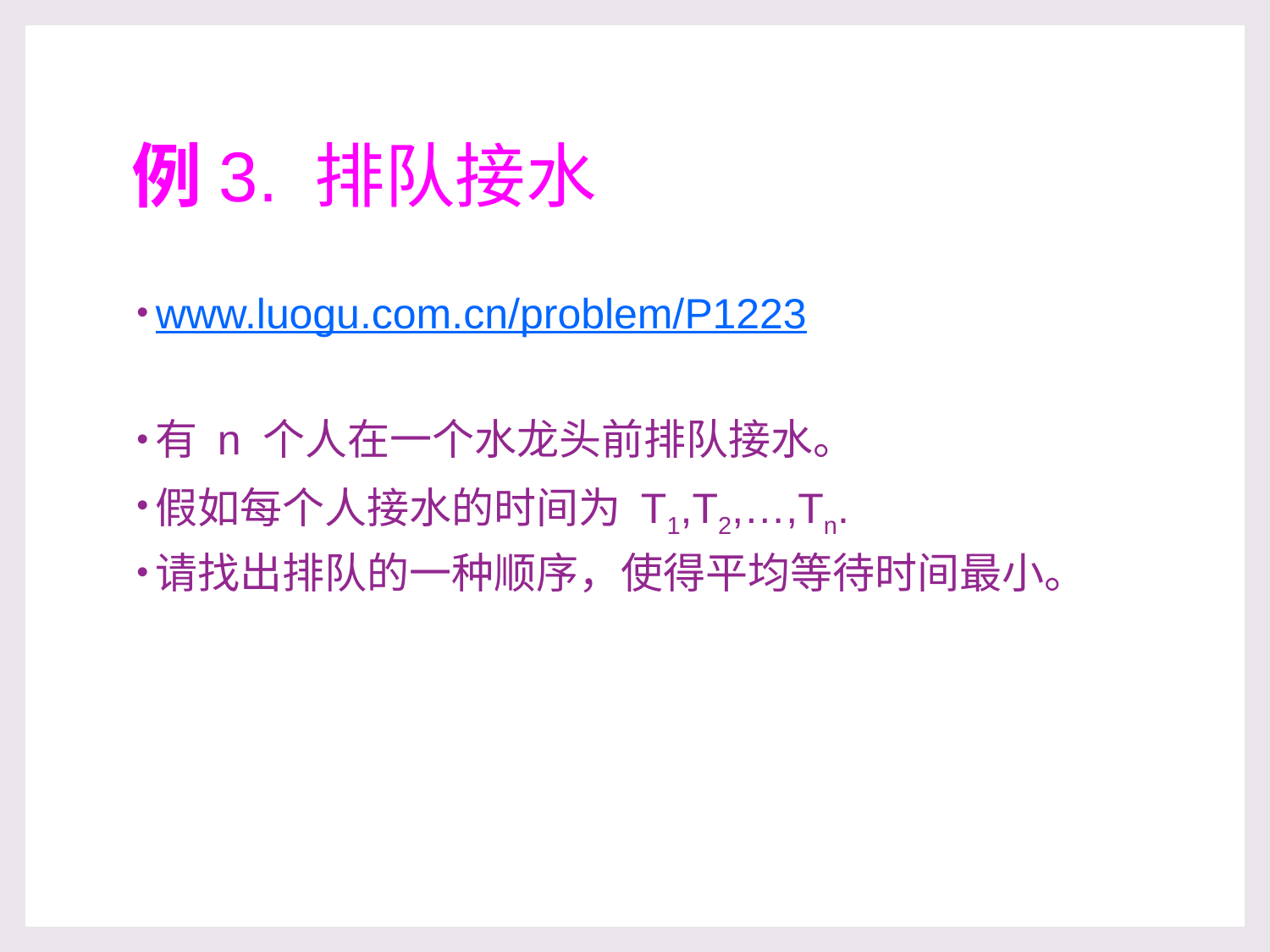

# 例3. 排队接水
www.luogu.com.cn/problem/P1223

有 n 个人在一个水龙头前排队接水。
假如每个人接水的时间为 T1,T2,​…,Tn.
请找出排队的一种顺序，使得平均等待时间最小。